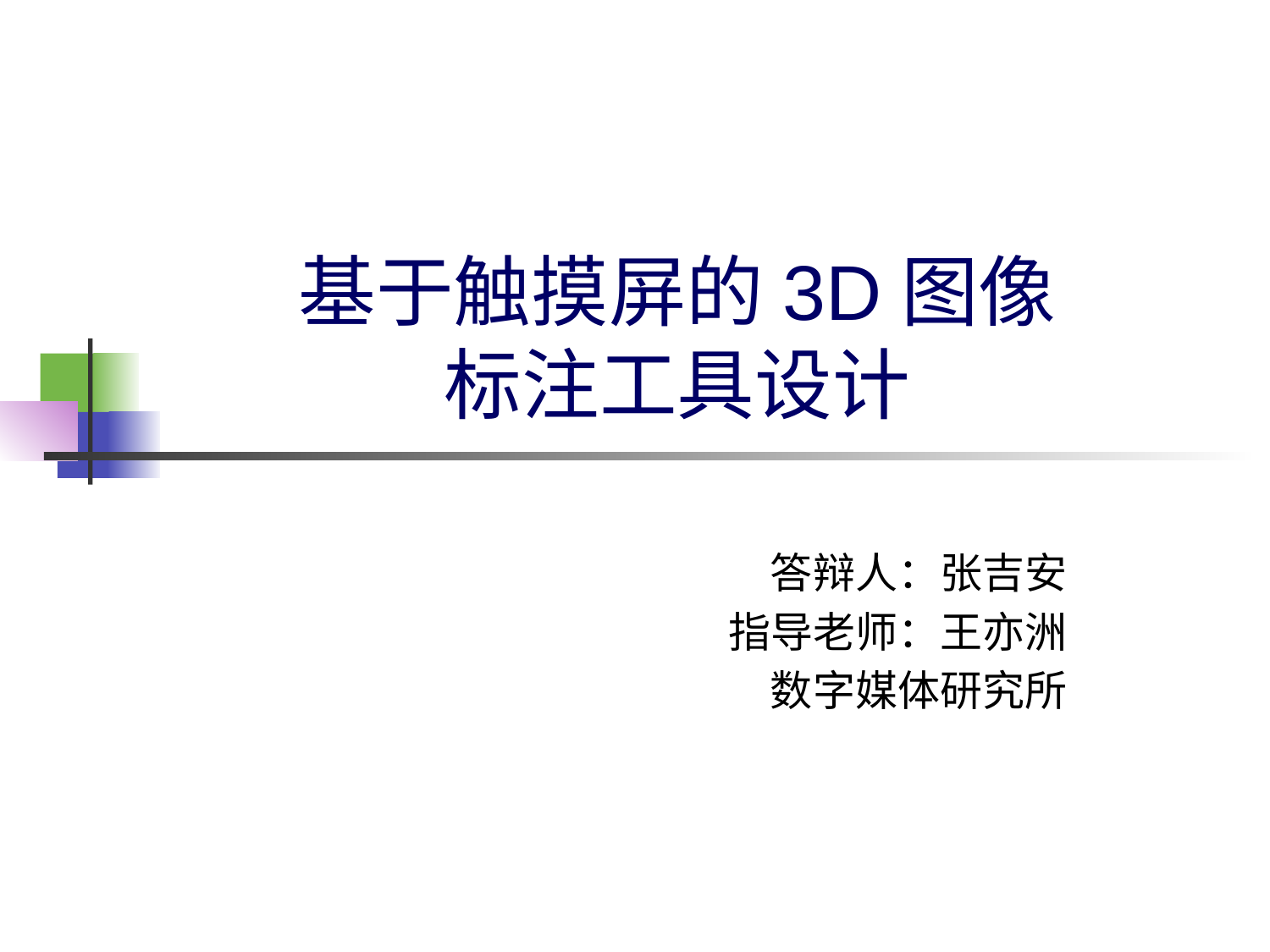

# 基于触摸屏的3D图像 标注工具设计
答辩人：张吉安
指导老师：王亦洲
数字媒体研究所